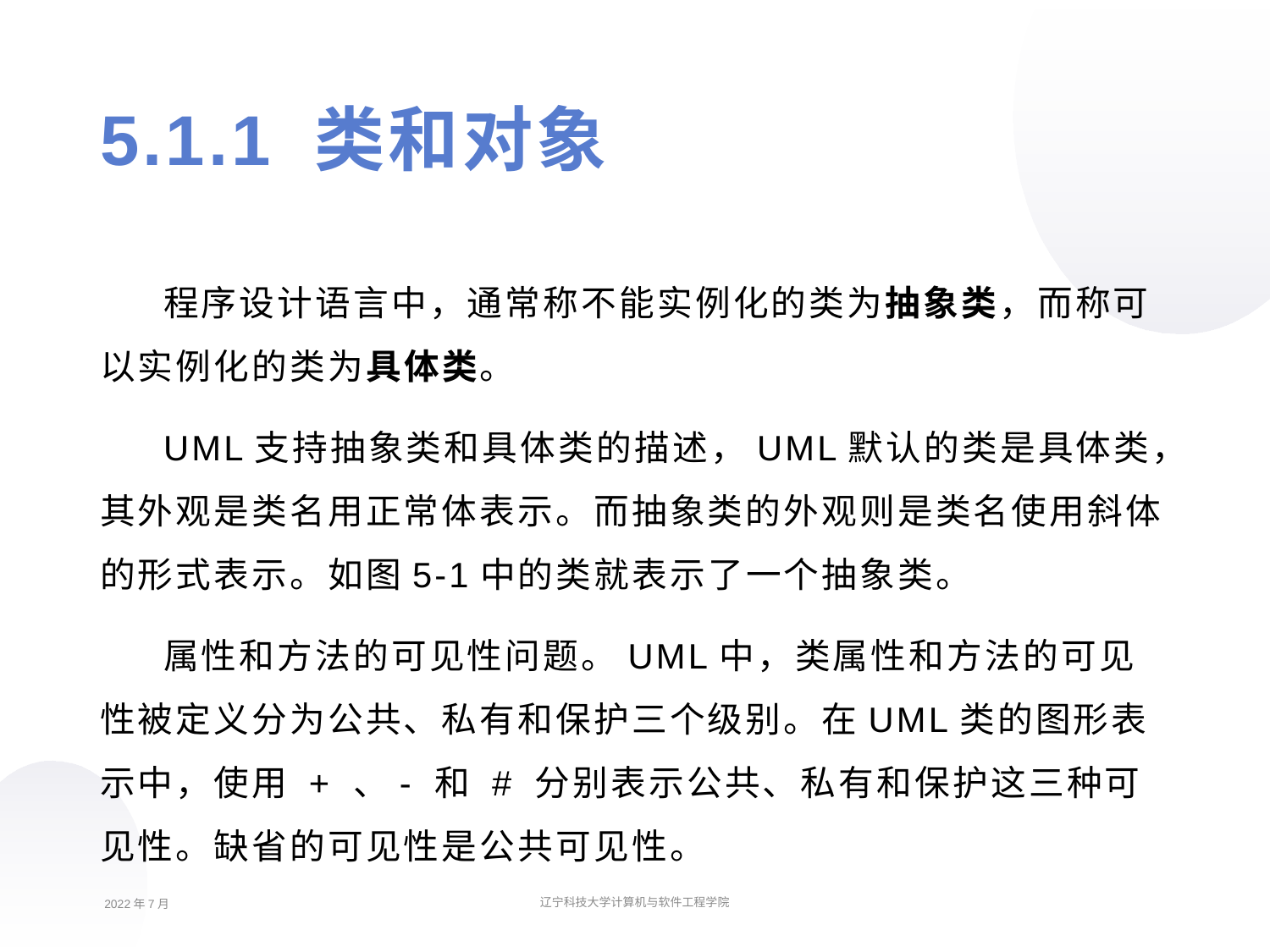

5.1.1 类和对象
程序设计语言中，通常称不能实例化的类为抽象类，而称可以实例化的类为具体类。
UML支持抽象类和具体类的描述，UML默认的类是具体类，其外观是类名用正常体表示。而抽象类的外观则是类名使用斜体的形式表示。如图5-1中的类就表示了一个抽象类。
属性和方法的可见性问题。UML中，类属性和方法的可见性被定义分为公共、私有和保护三个级别。在UML类的图形表示中，使用 + 、- 和 # 分别表示公共、私有和保护这三种可见性。缺省的可见性是公共可见性。

2022年7月
辽宁科技大学计算机与软件工程学院
8